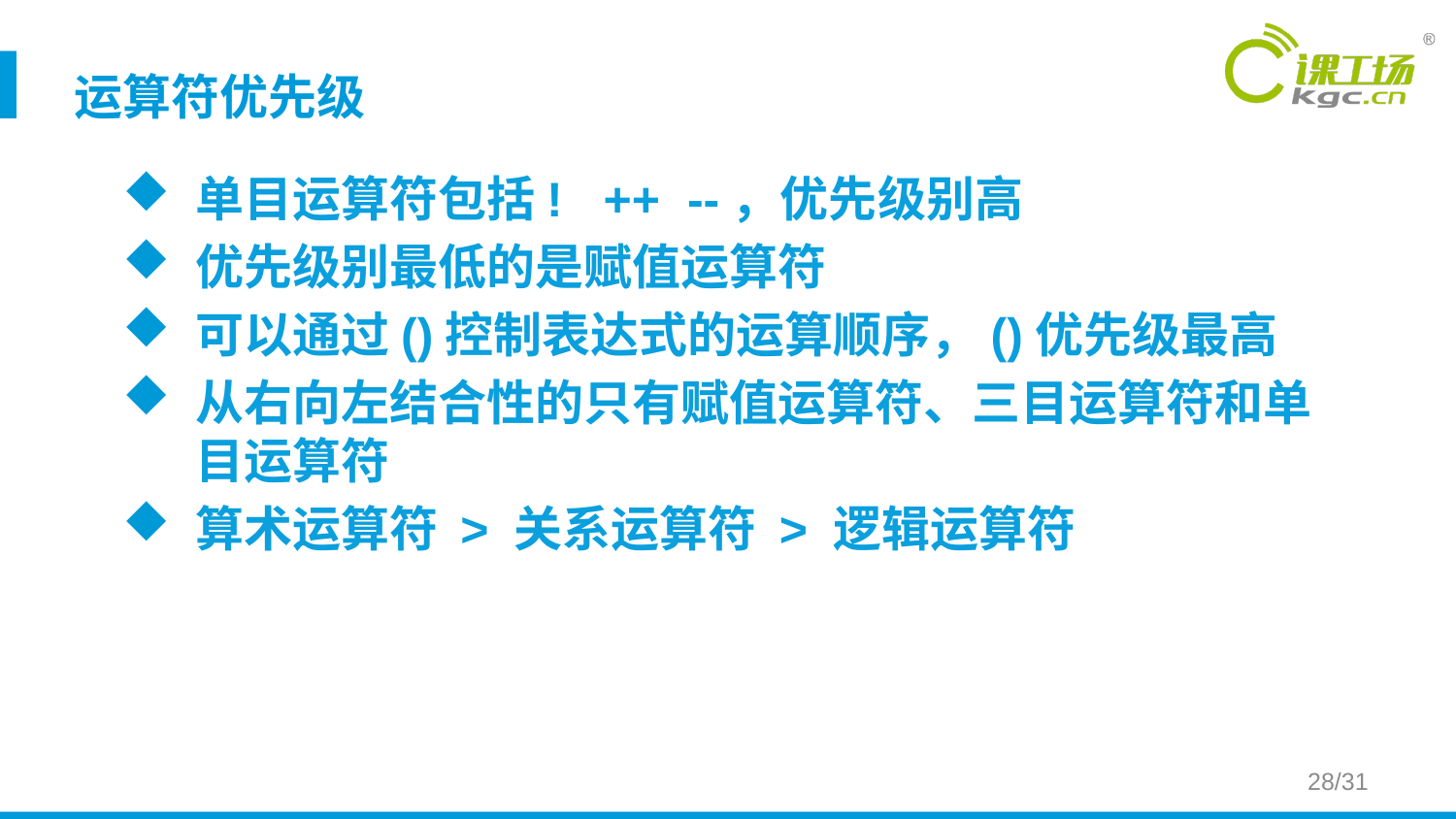

运算符优先级
单目运算符包括!   ++  --，优先级别高
优先级别最低的是赋值运算符
可以通过()控制表达式的运算顺序，()优先级最高
从右向左结合性的只有赋值运算符、三目运算符和单目运算符
算术运算符 > 关系运算符 > 逻辑运算符
28/31